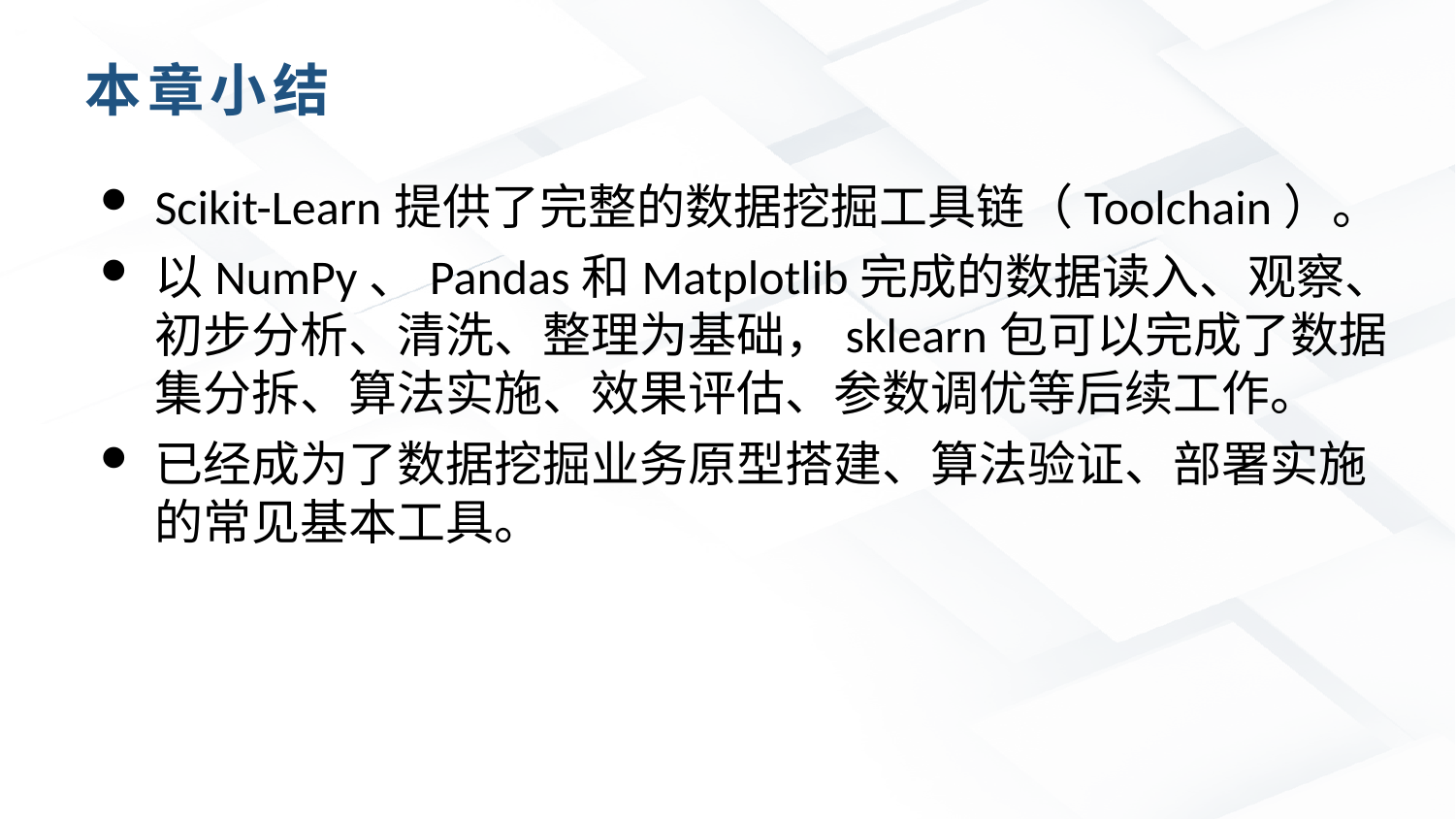

本章小结
Scikit-Learn提供了完整的数据挖掘工具链（Toolchain）。
以NumPy、Pandas和Matplotlib完成的数据读入、观察、初步分析、清洗、整理为基础，sklearn包可以完成了数据集分拆、算法实施、效果评估、参数调优等后续工作。
已经成为了数据挖掘业务原型搭建、算法验证、部署实施的常见基本工具。